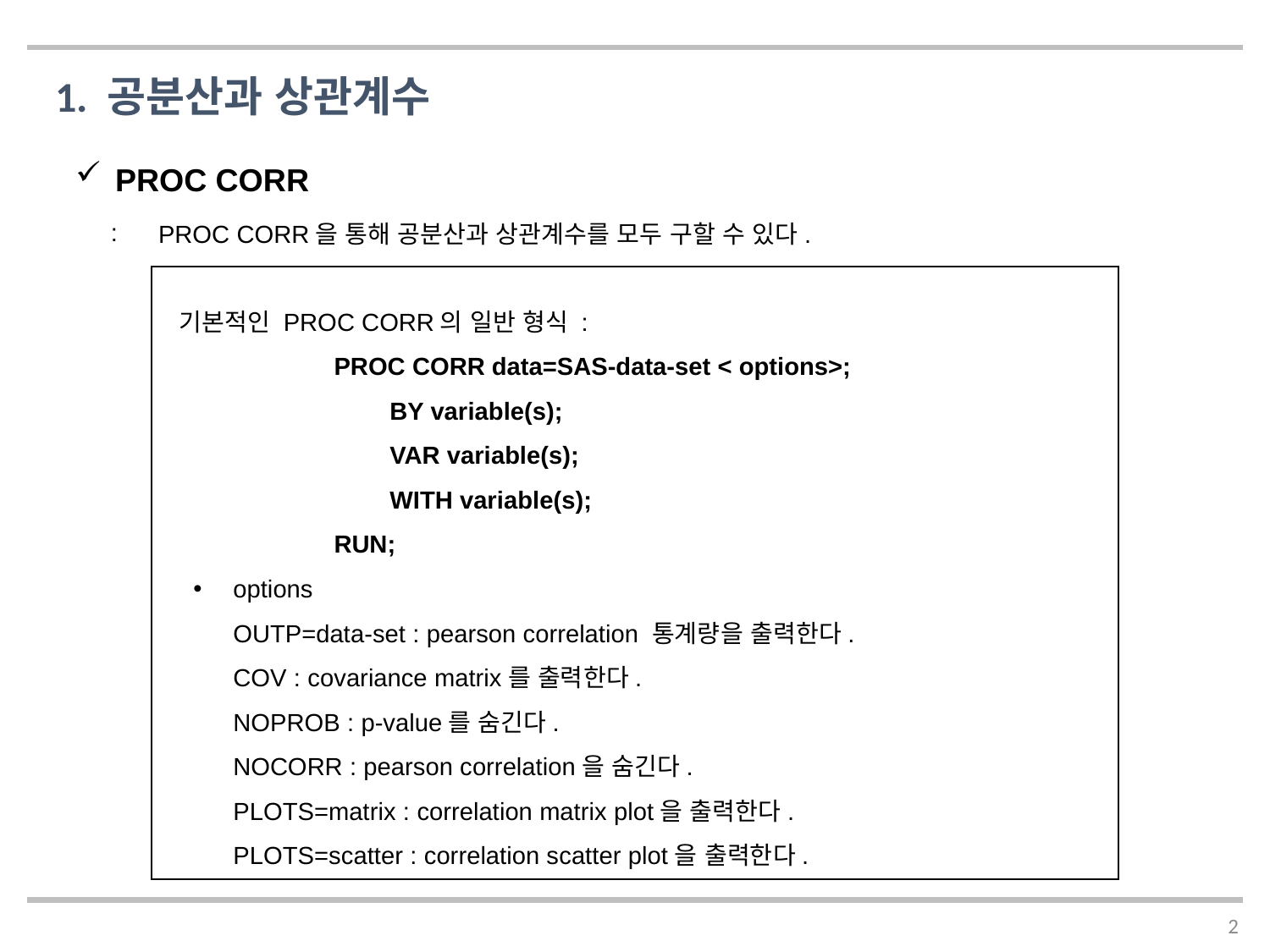

1. 공분산과 상관계수
PROC CORR
PROC CORR을 통해 공분산과 상관계수를 모두 구할 수 있다.

기본적인 PROC CORR의 일반 형식 :
	    PROC CORR data=SAS-data-set < options>;
	            BY variable(s);
	            VAR variable(s);
	            WITH variable(s);
	    RUN;
options
OUTP=data-set : pearson correlation 통계량을 출력한다.
COV : covariance matrix를 출력한다.
NOPROB : p-value를 숨긴다.
NOCORR : pearson correlation을 숨긴다.
PLOTS=matrix : correlation matrix plot을 출력한다.
PLOTS=scatter : correlation scatter plot을 출력한다.